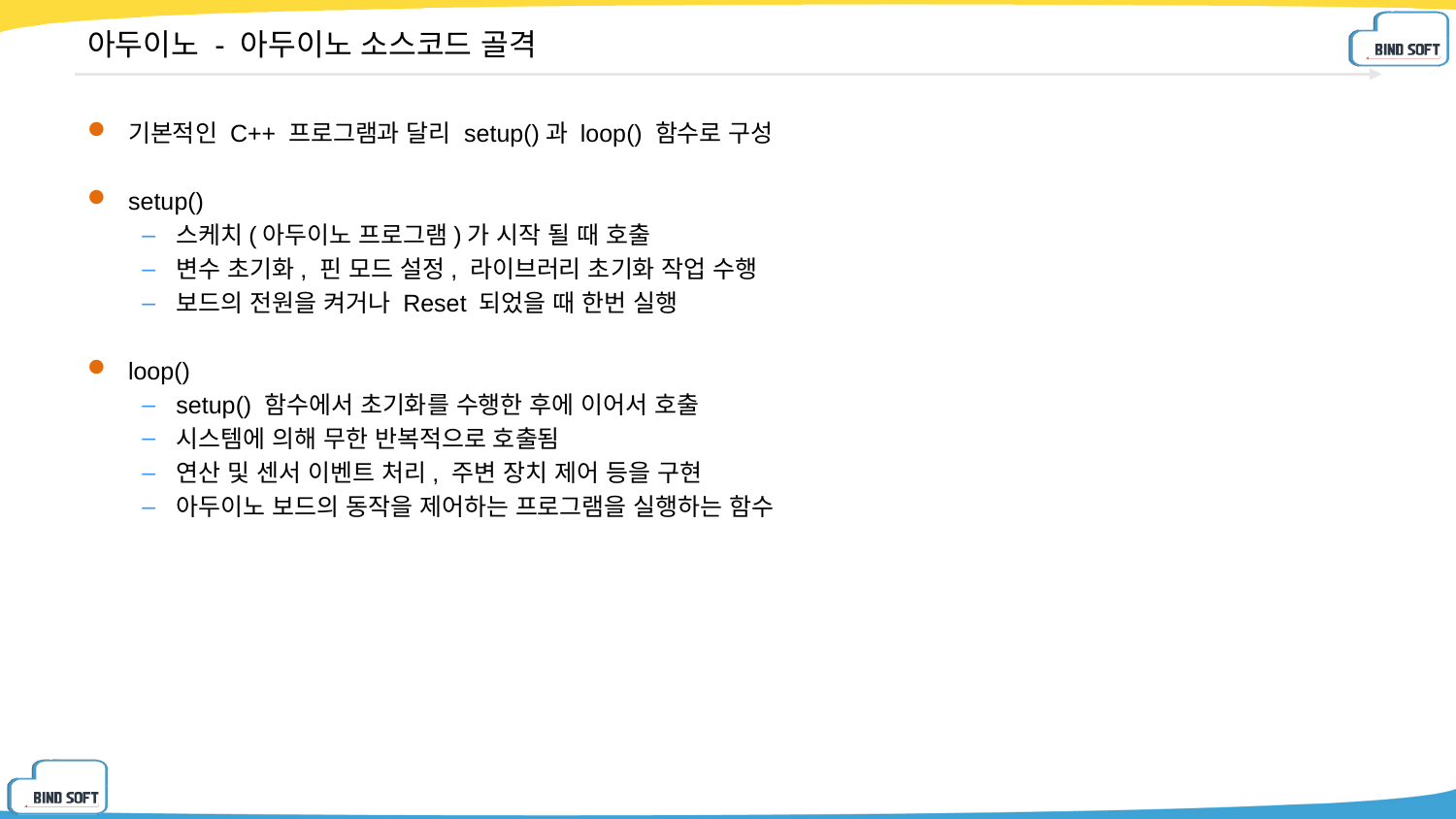

# 아두이노 - 아두이노 소스코드 골격
기본적인 C++ 프로그램과 달리 setup()과 loop() 함수로 구성

setup()
스케치(아두이노 프로그램)가 시작 될 때 호출
변수 초기화, 핀 모드 설정, 라이브러리 초기화 작업 수행
보드의 전원을 켜거나 Reset 되었을 때 한번 실행

loop()
setup() 함수에서 초기화를 수행한 후에 이어서 호출
시스템에 의해 무한 반복적으로 호출됨
연산 및 센서 이벤트 처리, 주변 장치 제어 등을 구현
아두이노 보드의 동작을 제어하는 프로그램을 실행하는 함수